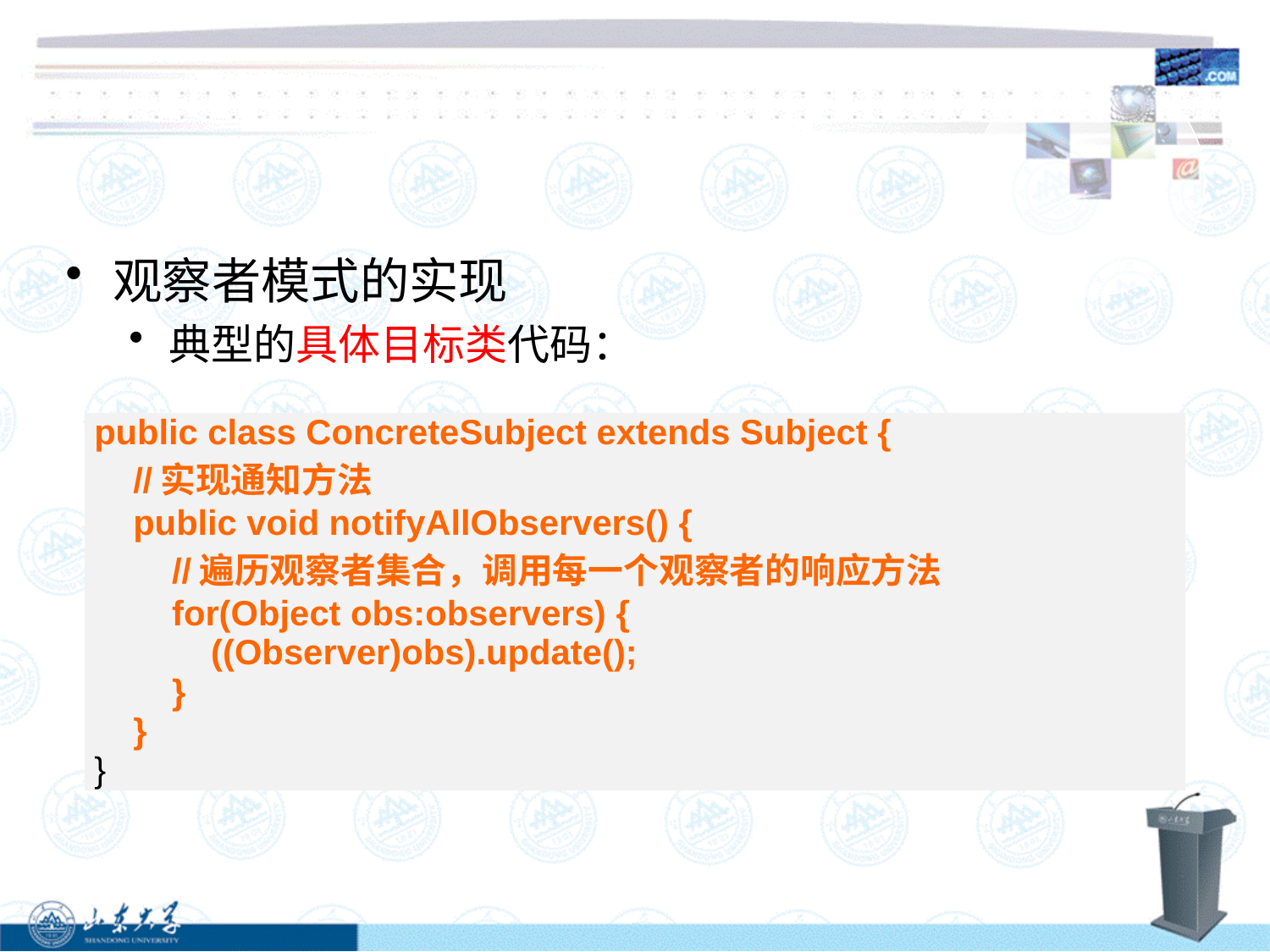

观察者模式的实现
典型的具体目标类代码：
| public class ConcreteSubject extends Subject { //实现通知方法 public void notifyAllObservers() { //遍历观察者集合，调用每一个观察者的响应方法 for(Object obs:observers) { ((Observer)obs).update(); } } } |
| --- |